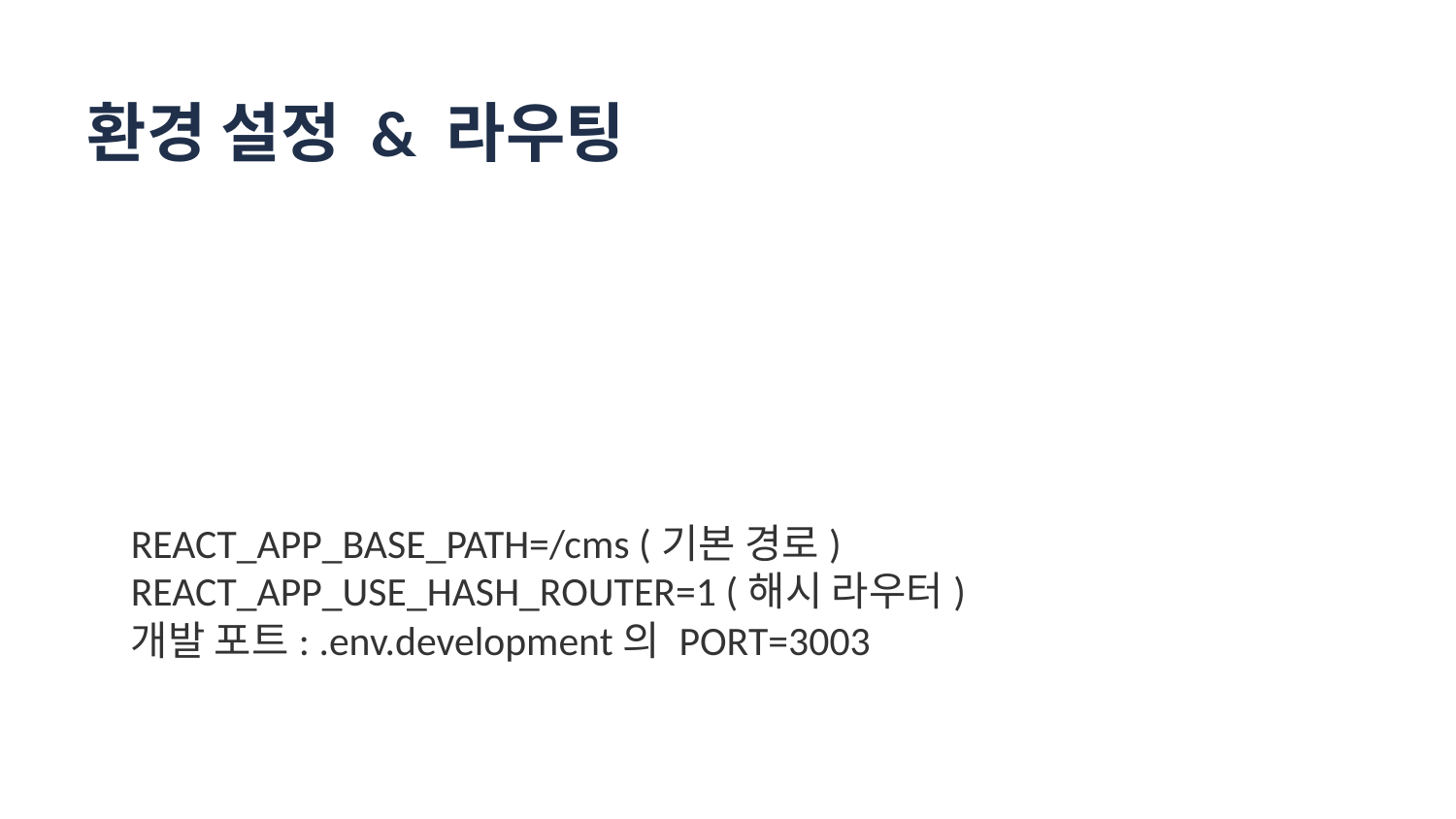

환경 설정 & 라우팅
REACT_APP_BASE_PATH=/cms (기본 경로)
REACT_APP_USE_HASH_ROUTER=1 (해시 라우터)
개발 포트: .env.development의 PORT=3003